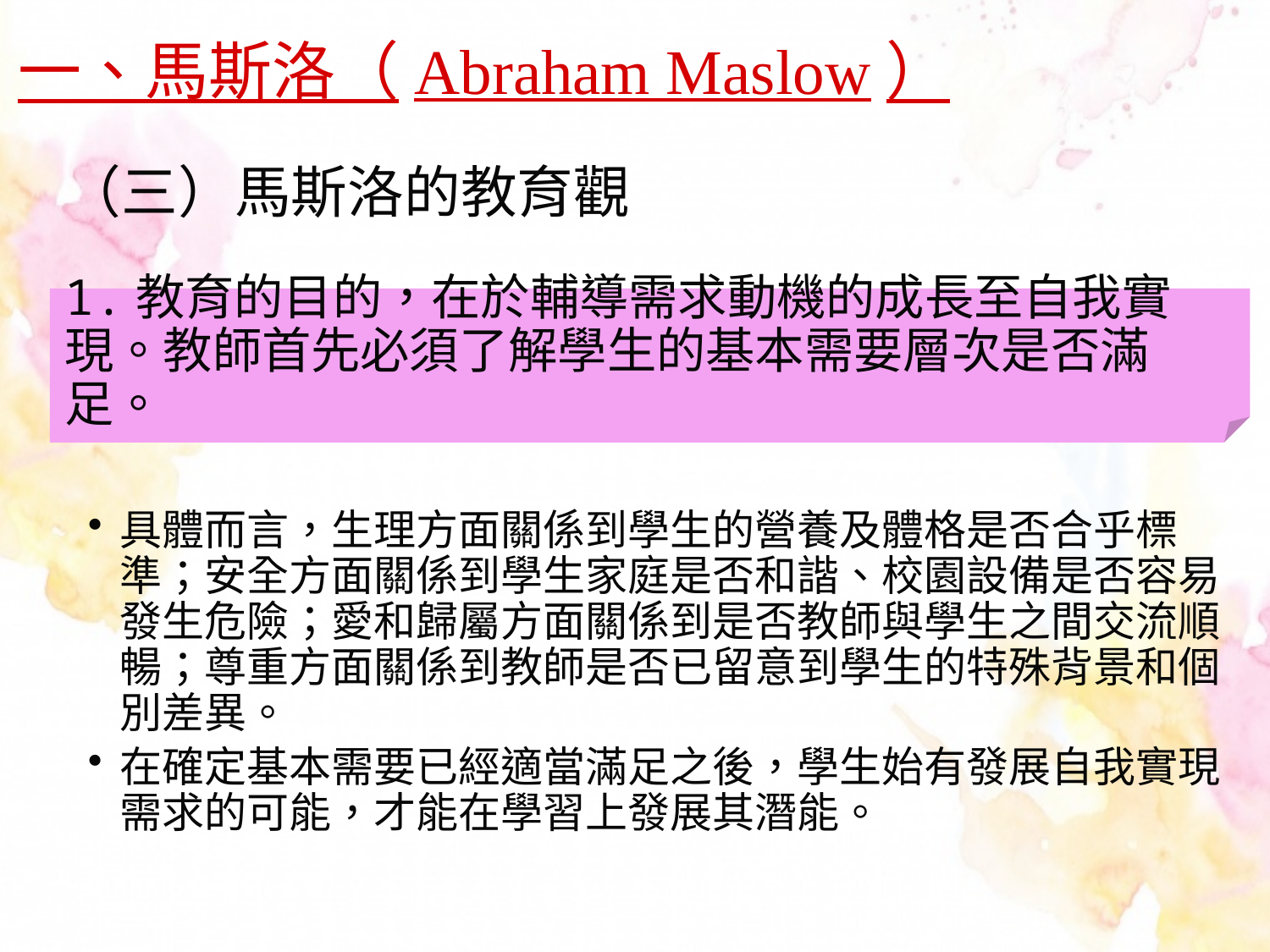

一、馬斯洛（Abraham Maslow）
（三）馬斯洛的教育觀
1.教育的目的，在於輔導需求動機的成長至自我實現。教師首先必須了解學生的基本需要層次是否滿足。
具體而言，生理方面關係到學生的營養及體格是否合乎標準；安全方面關係到學生家庭是否和諧、校園設備是否容易發生危險；愛和歸屬方面關係到是否教師與學生之間交流順暢；尊重方面關係到教師是否已留意到學生的特殊背景和個別差異。
在確定基本需要已經適當滿足之後，學生始有發展自我實現需求的可能，才能在學習上發展其潛能。